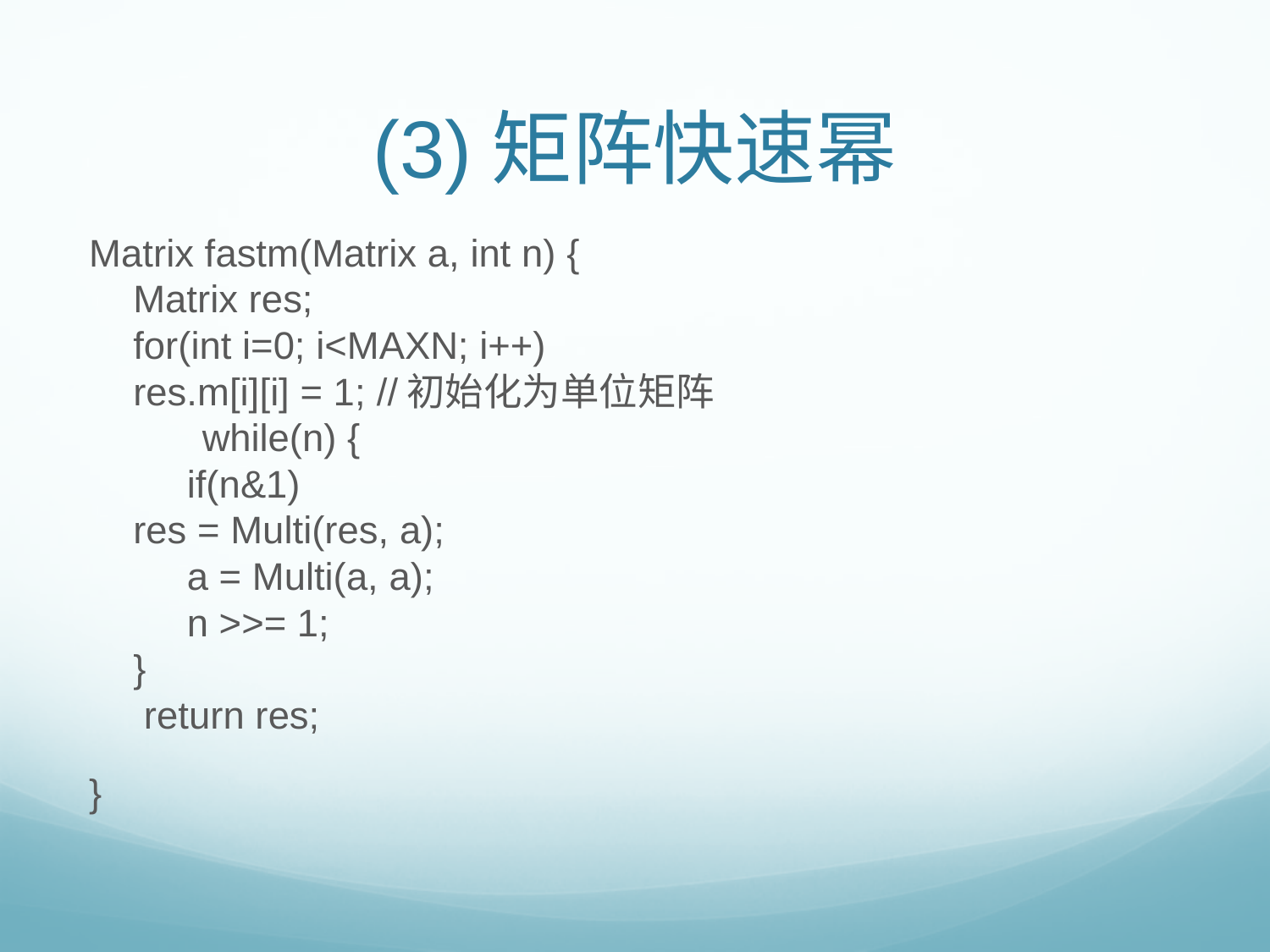

# (3)矩阵快速幂
Matrix fastm(Matrix a, int n) {
Matrix res;
for(int i=0; i<MAXN; i++)
	res.m[i][i] = 1; //初始化为单位矩阵
       while(n) {
	     if(n&1)
		res = Multi(res, a);
	     a = Multi(a, a);
	     n >>= 1;
	}
 return res;
}